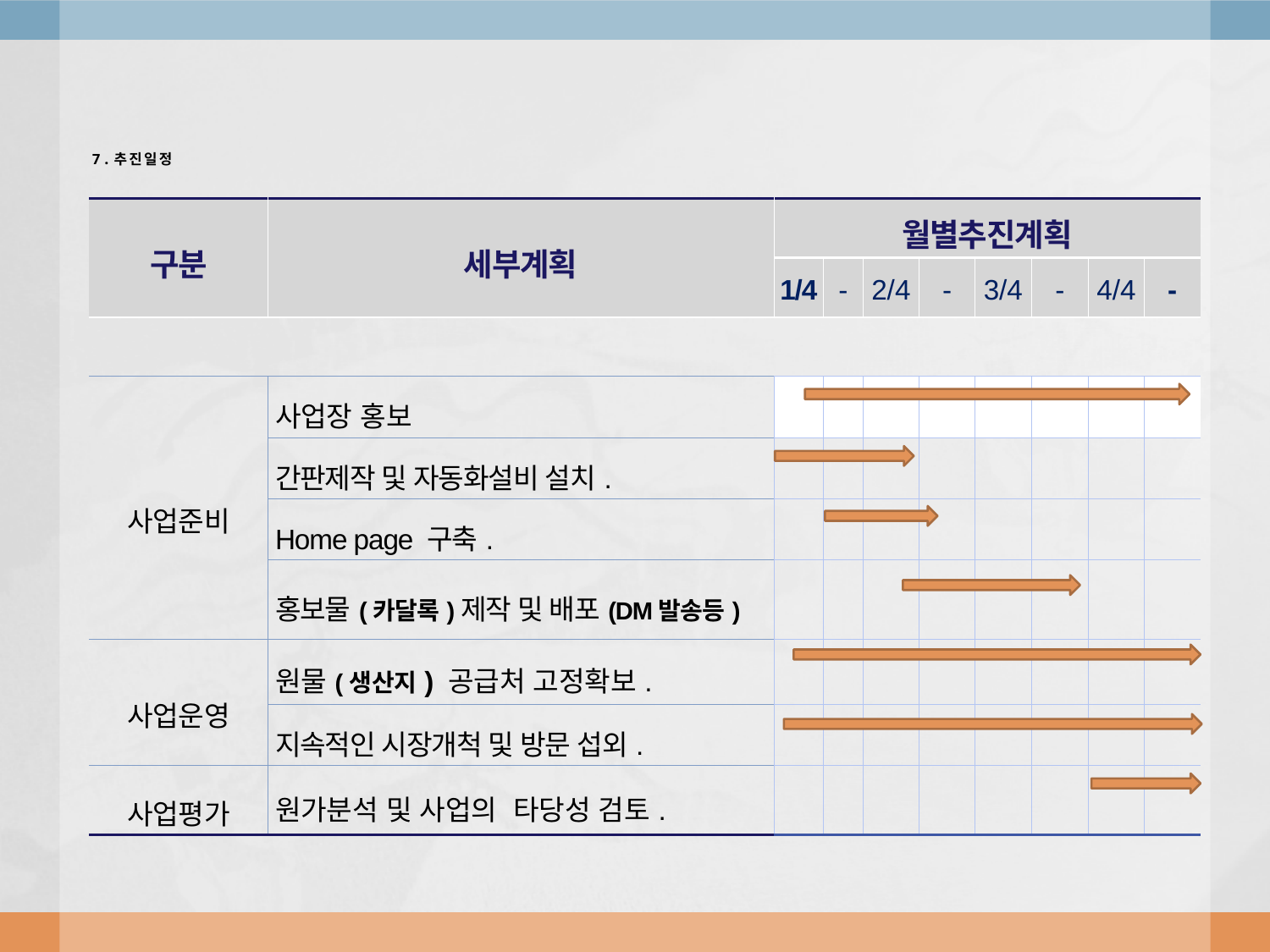

# 7.추진일정
| 구분 | 세부계획 | 월별추진계획 |  |  |  |  |  |  |  |
| --- | --- | --- | --- | --- | --- | --- | --- | --- | --- |
|  |  | 1/4 | - | 2/4 | - | 3/4 | - | 4/4 | - |
|  |  |  |  |  |  |  |  |  |  |
| 사업준비 | 사업장 홍보 |  |  |  |  |  |  |  |  |
|  | 간판제작 및 자동화설비 설치. |  |  |  |  |  |  |  |  |
|  | Home page 구축. |  |  |  |  |  |  |  |  |
|  | 홍보물(카달록)제작 및 배포(DM발송등) |  |  |  |  |  |  |  |  |
| 사업운영 | 원물(생산지) 공급처 고정확보. |  |  |  |  |  |  |  |  |
|  | 지속적인 시장개척 및 방문 섭외. |  |  |  |  |  |  |  |  |
| 사업평가 | 원가분석 및 사업의 타당성 검토. |  |  |  |  |  |  |  |  |